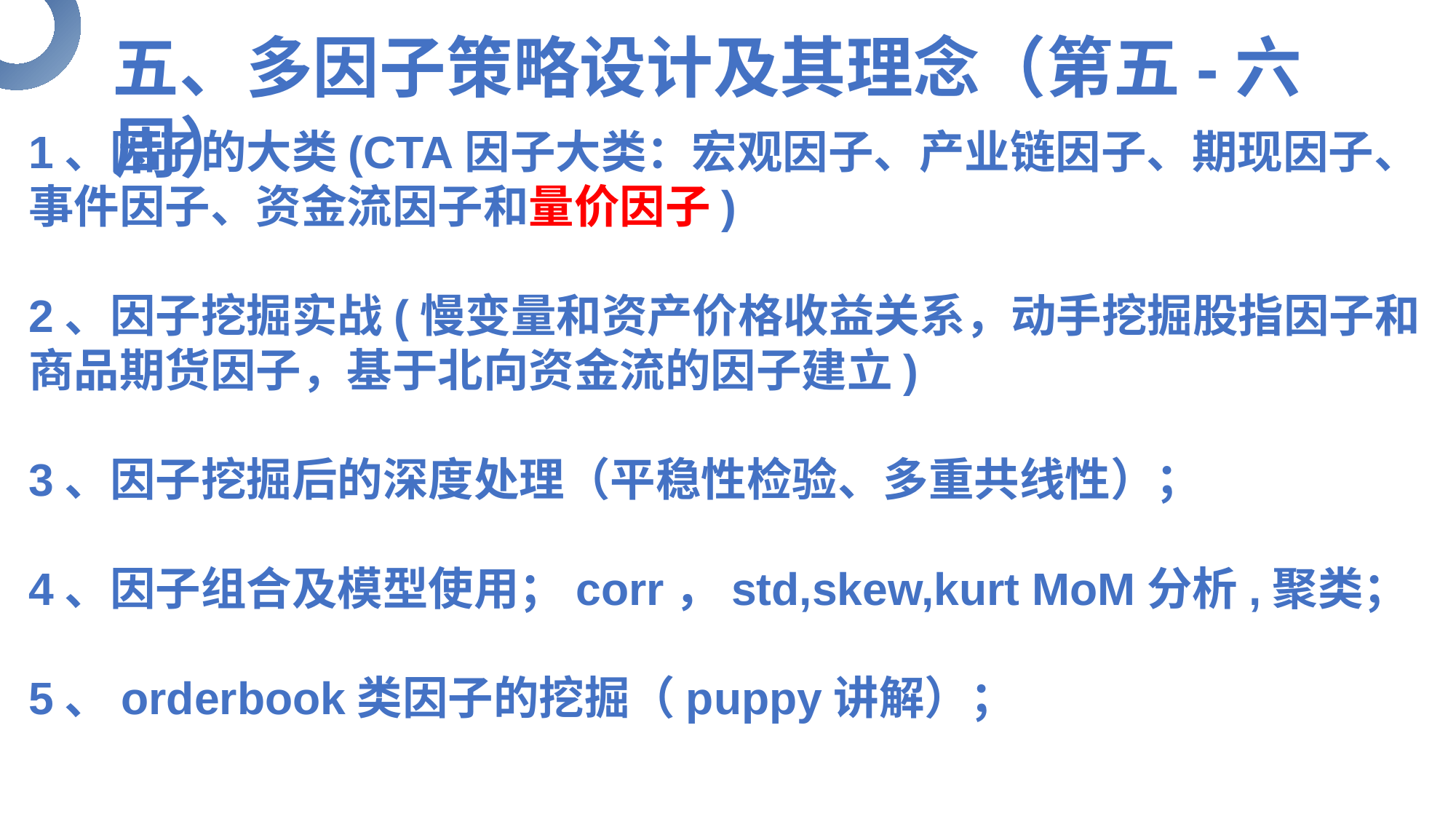

五、多因子策略设计及其理念（第五-六周）
1、因子的大类(CTA因子大类：宏观因子、产业链因子、期现因子、事件因子、资金流因子和量价因子)

2、因子挖掘实战(慢变量和资产价格收益关系，动手挖掘股指因子和商品期货因子，基于北向资金流的因子建立)

3、因子挖掘后的深度处理（平稳性检验、多重共线性）；

4、因子组合及模型使用；corr，std,skew,kurt MoM分析,聚类；

5、orderbook类因子的挖掘（puppy讲解）；